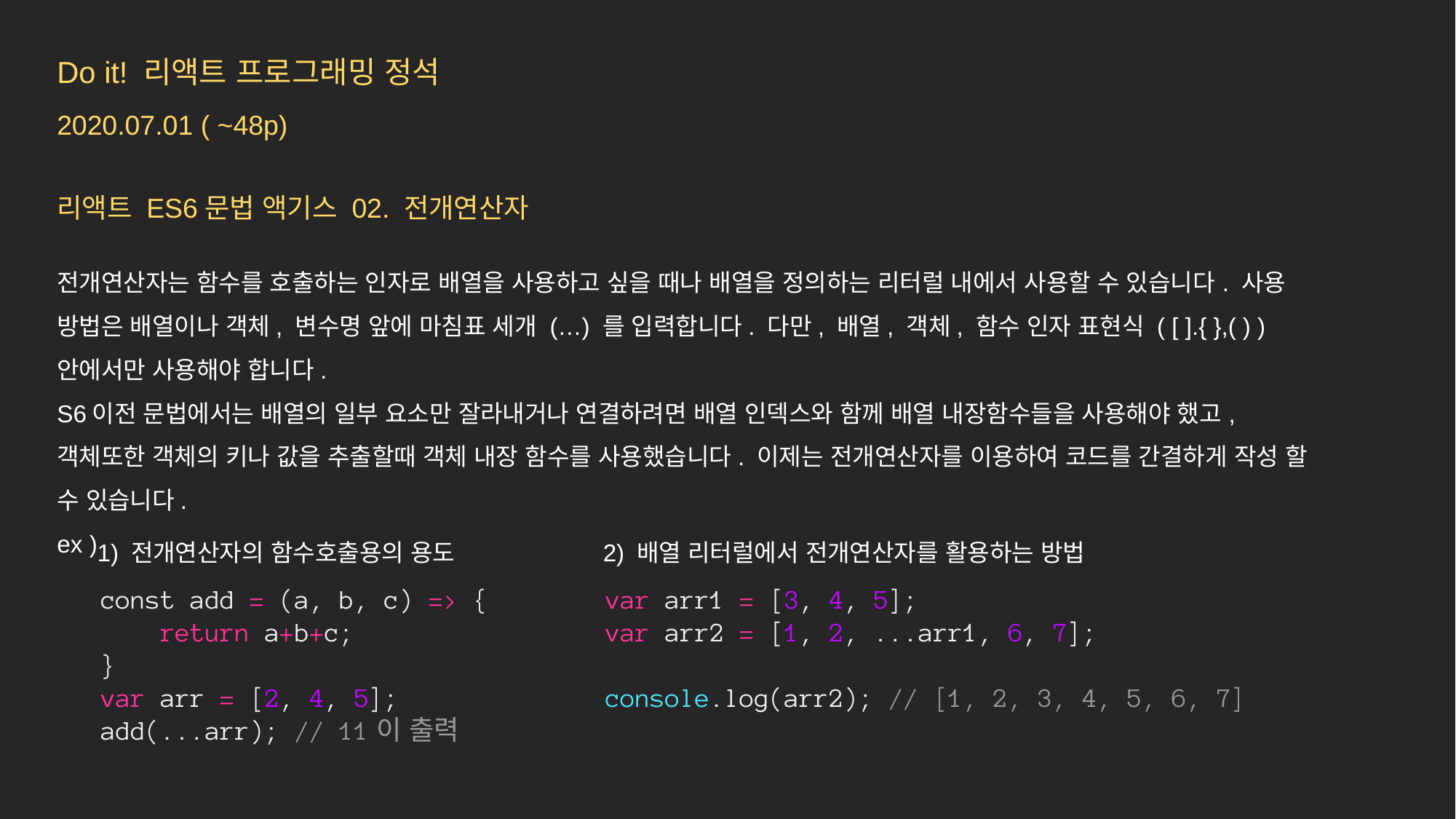

Do it! 리액트 프로그래밍 정석

2020.07.01 ( ~48p)
리액트 ES6문법 액기스 02. 전개연산자
전개연산자는 함수를 호출하는 인자로 배열을 사용하고 싶을 때나 배열을 정의하는 리터럴 내에서 사용할 수 있습니다. 사용 방법은 배열이나 객체, 변수명 앞에 마침표 세개 (…) 를 입력합니다. 다만, 배열, 객체, 함수 인자 표현식 ( [ ].{ },( ) ) 안에서만 사용해야 합니다.
S6이전 문법에서는 배열의 일부 요소만 잘라내거나 연결하려면 배열 인덱스와 함께 배열 내장함수들을 사용해야 했고, 객체또한 객체의 키나 값을 추출할때 객체 내장 함수를 사용했습니다. 이제는 전개연산자를 이용하여 코드를 간결하게 작성 할 수 있습니다.
ex )
1) 전개연산자의 함수호출용의 용도
2) 배열 리터럴에서 전개연산자를 활용하는 방법
const add = (a, b, c) => {
    return a+b+c;
}
var arr = [2, 4, 5];
add(...arr); // 11이 출력
var arr1 = [3, 4, 5];
var arr2 = [1, 2, ...arr1, 6, 7];
console.log(arr2); // [1, 2, 3, 4, 5, 6, 7]